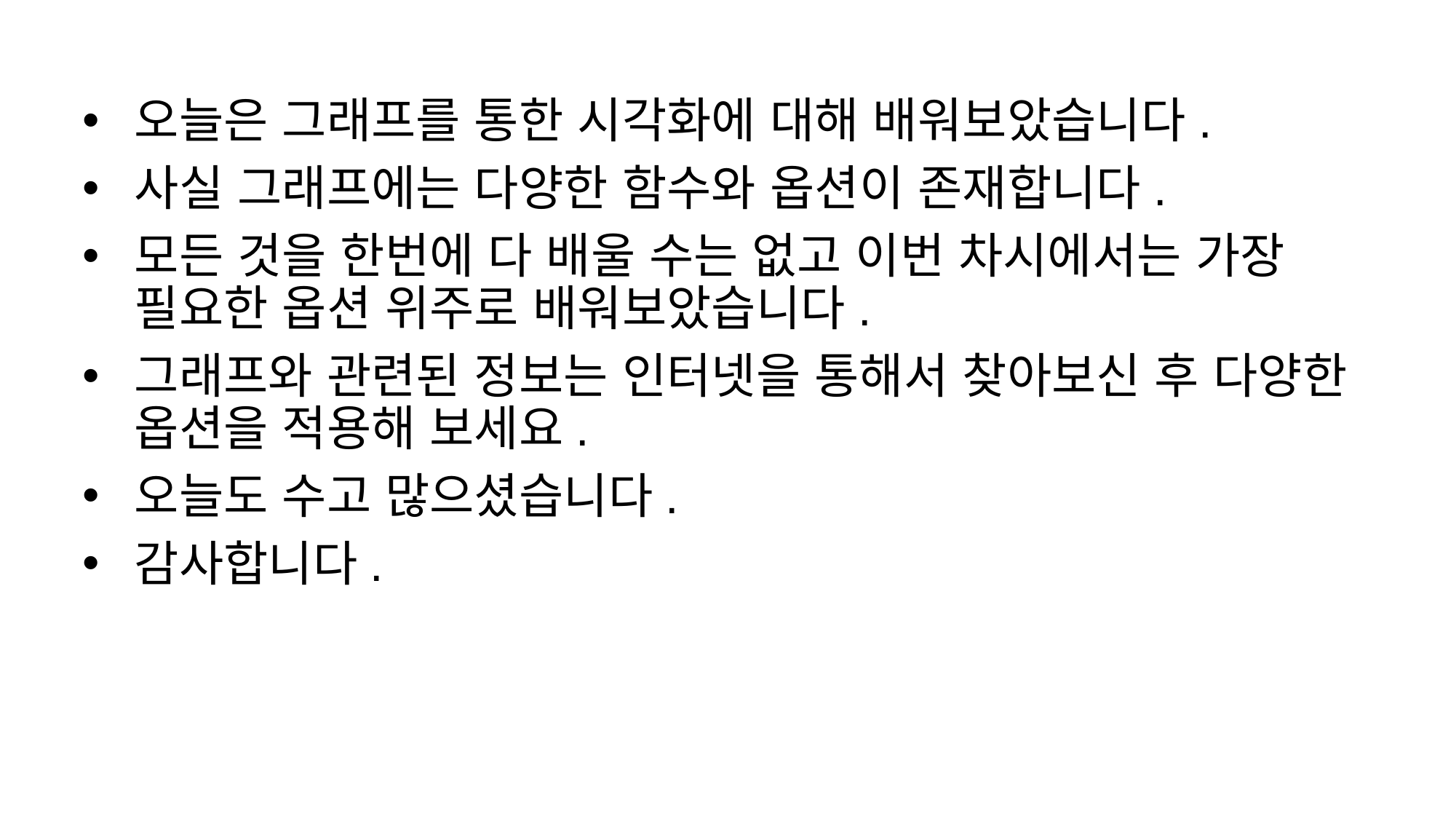

오늘은 그래프를 통한 시각화에 대해 배워보았습니다.
사실 그래프에는 다양한 함수와 옵션이 존재합니다.
모든 것을 한번에 다 배울 수는 없고 이번 차시에서는 가장 필요한 옵션 위주로 배워보았습니다.
그래프와 관련된 정보는 인터넷을 통해서 찾아보신 후 다양한 옵션을 적용해 보세요.
오늘도 수고 많으셨습니다.
감사합니다.